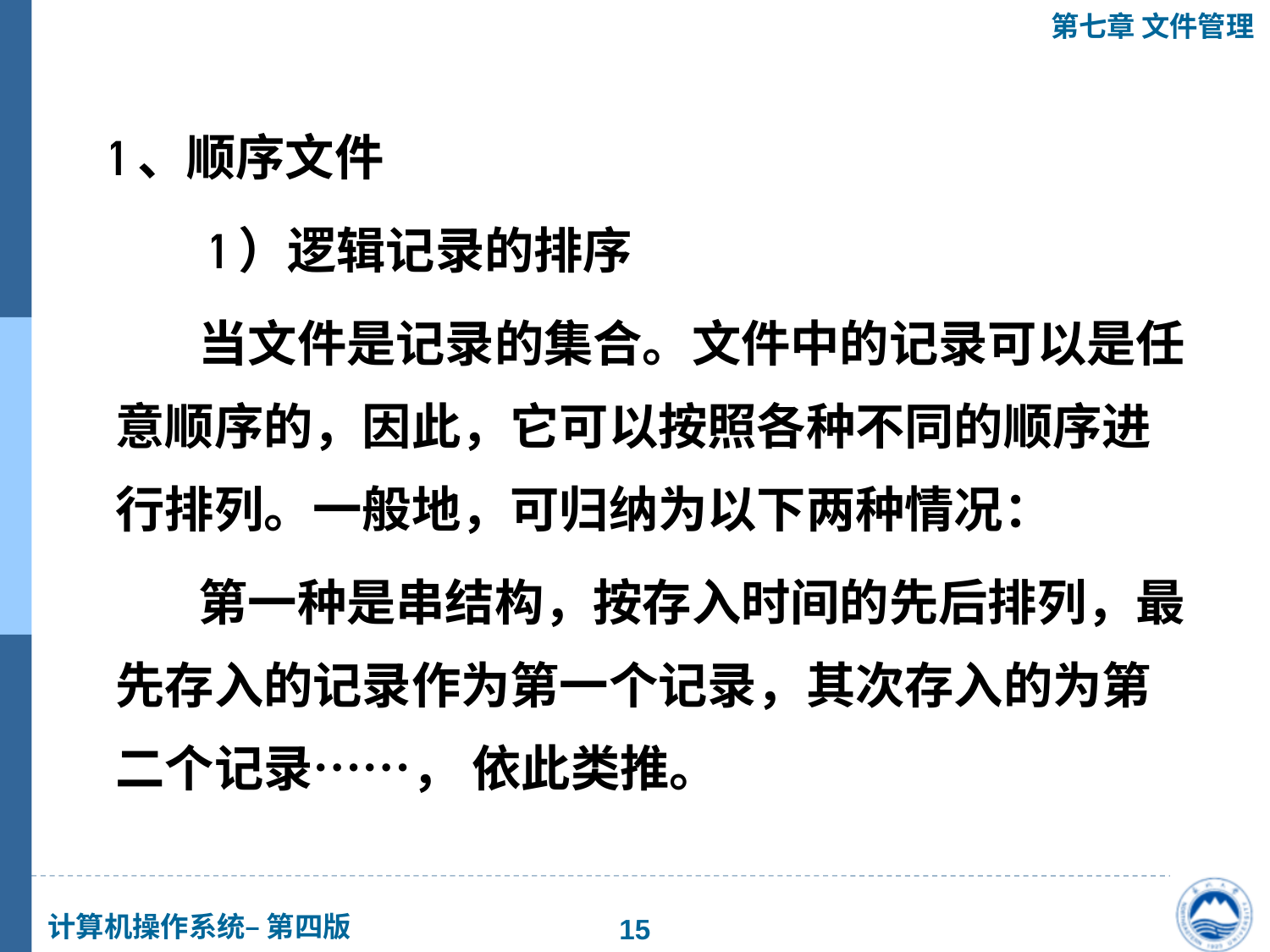

1、顺序文件
　 　 1）逻辑记录的排序
　　  当文件是记录的集合。文件中的记录可以是任意顺序的，因此，它可以按照各种不同的顺序进行排列。一般地，可归纳为以下两种情况：
　　  第一种是串结构，按存入时间的先后排列，最先存入的记录作为第一个记录，其次存入的为第二个记录……， 依此类推。